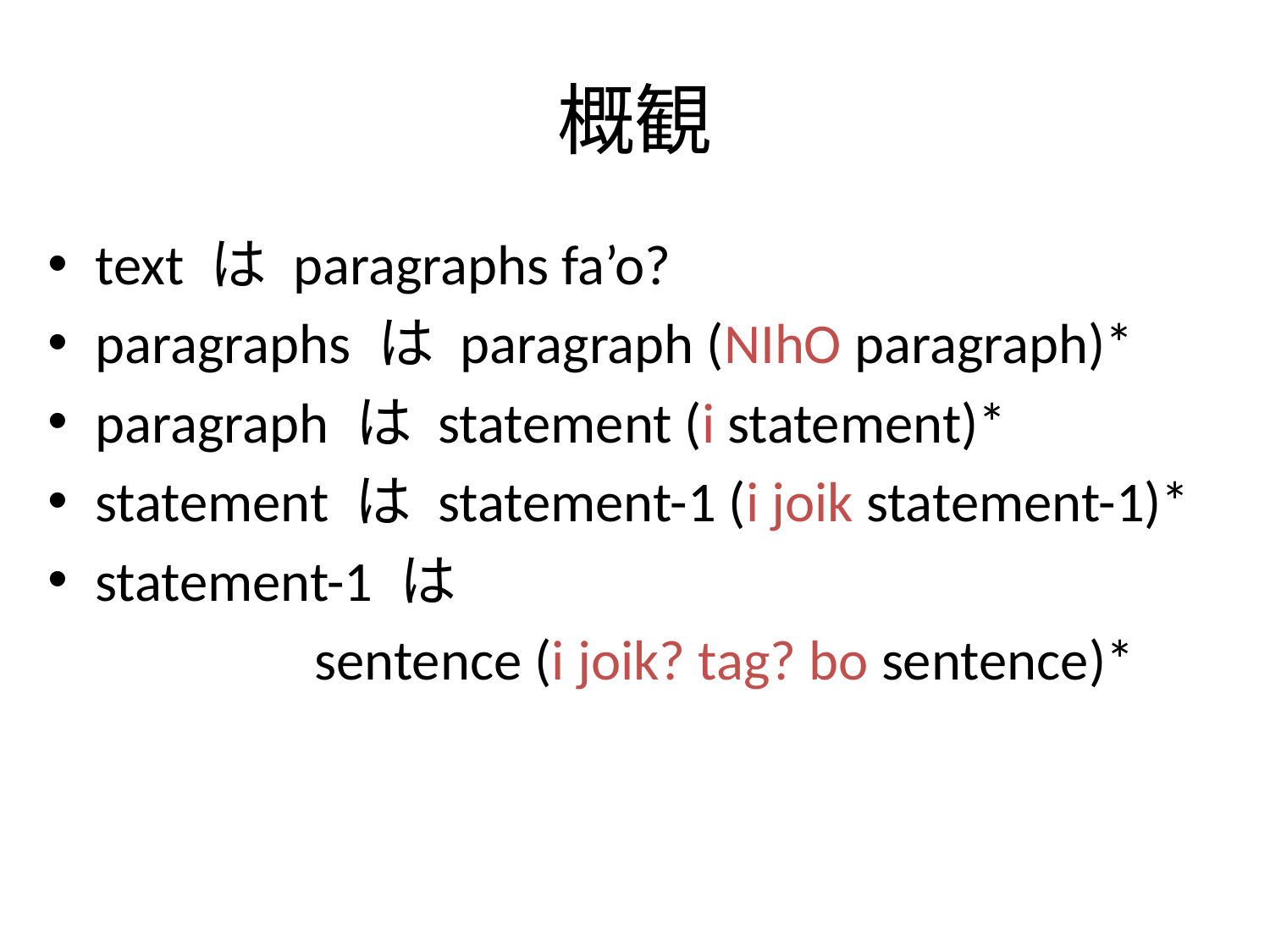

# 概観
text は paragraphs fa’o?
paragraphs は paragraph (NIhO paragraph)*
paragraph は statement (i statement)*
statement は statement-1 (i joik statement-1)*
statement-1 は
		 sentence (i joik? tag? bo sentence)*